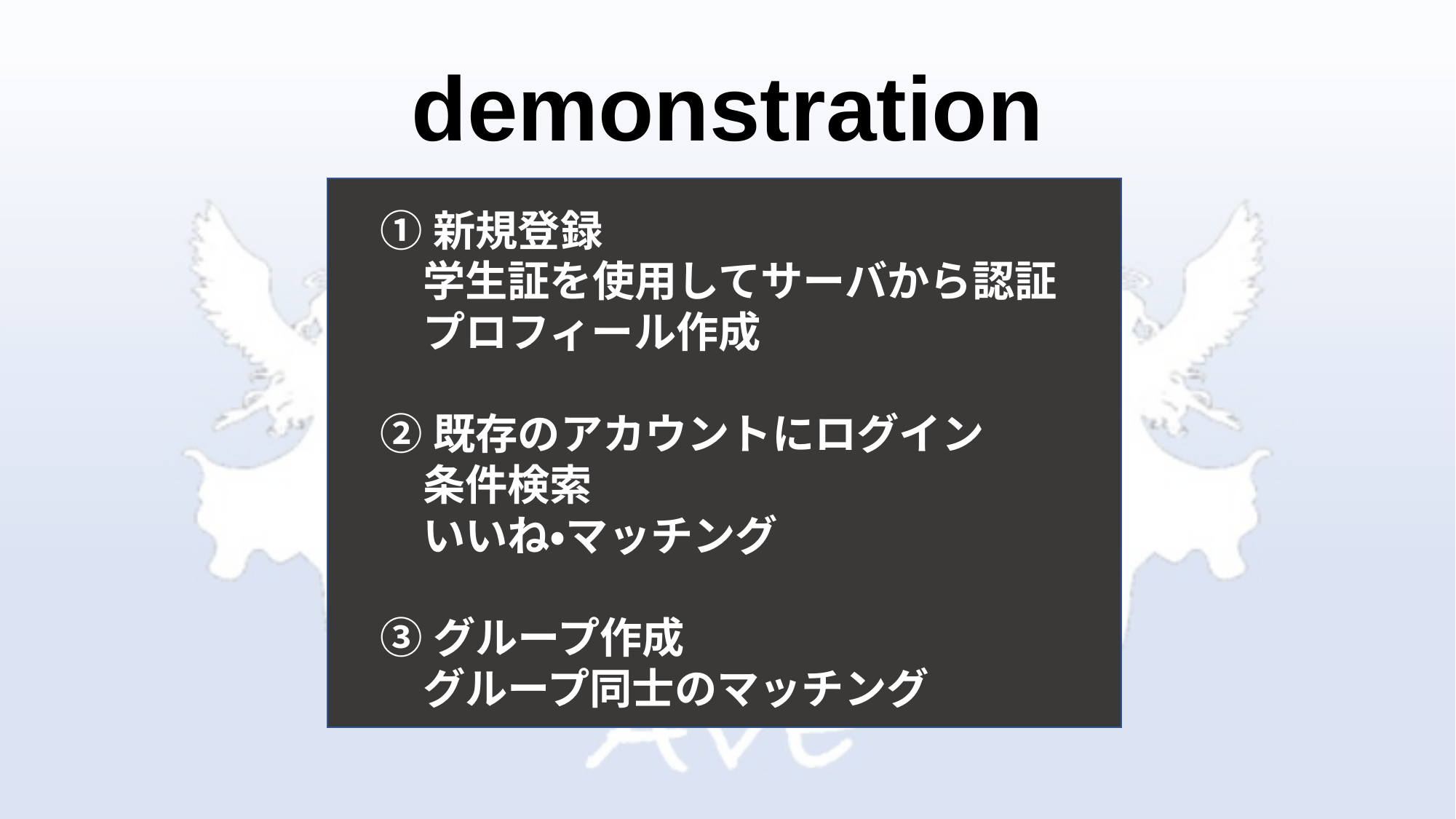

demonstration

①新規登録
　学生証を使用してサーバから認証
　プロフィール作成

②既存のアカウントにログイン
　条件検索
　いいね・マッチング

③グループ作成
　グループ同士のマッチング